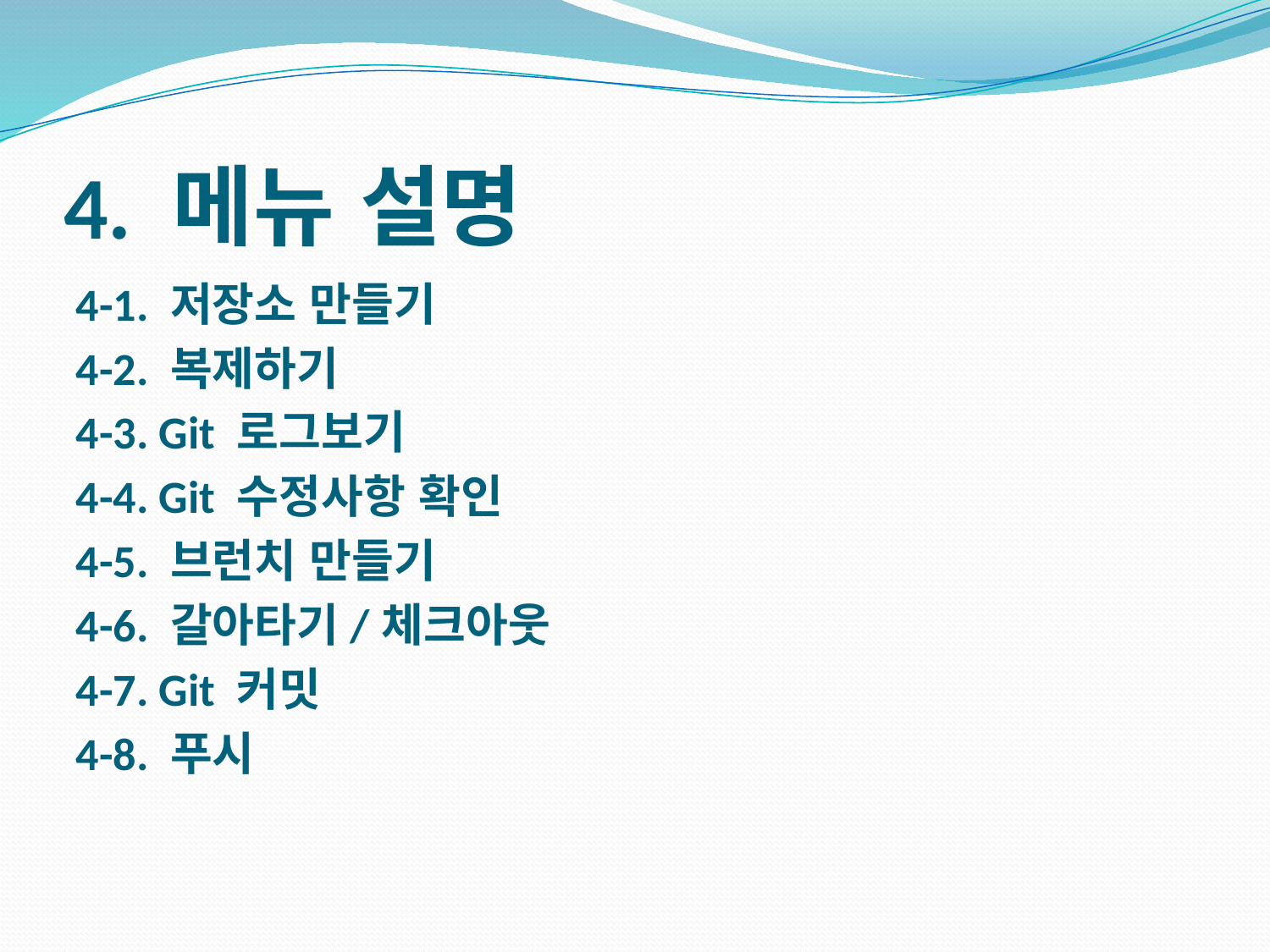

# 4. 메뉴 설명
4-1. 저장소 만들기
4-2. 복제하기
4-3. Git 로그보기
4-4. Git 수정사항 확인
4-5. 브런치 만들기
4-6. 갈아타기/체크아웃
4-7. Git 커밋
4-8. 푸시